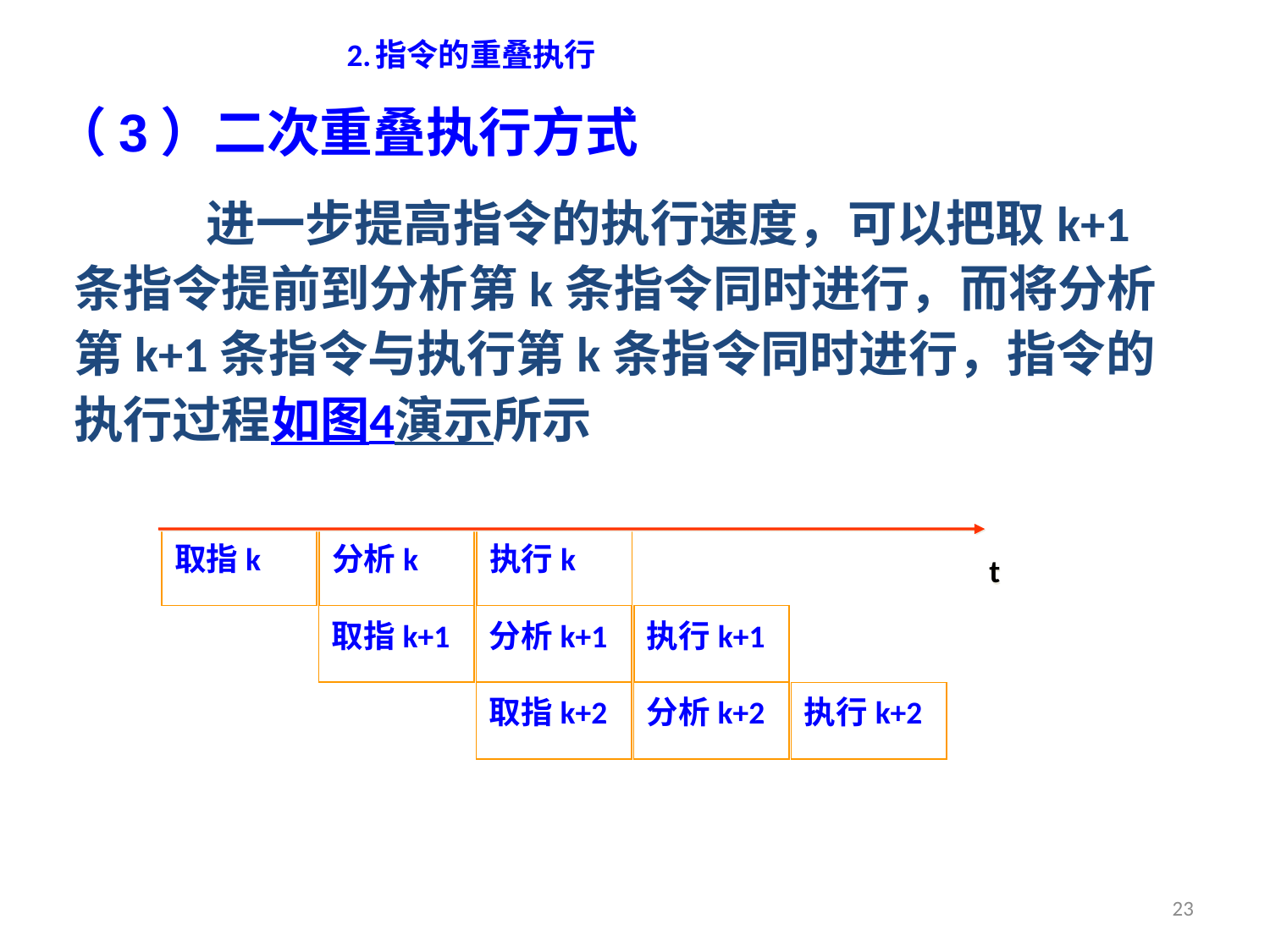

# 2.指令的重叠执行
（3）二次重叠执行方式
  为了进一步提高指令的执行速度，可以把取k+1条指令提前到分析第k条指令同时进行，而将分析第k+1条指令与执行第k条指令同时进行，指令的执行过程如图4演示所示

取指k
分析k
执行k
t
取指k+1
分析k+1
执行k+1
取指k+2
分析k+2
执行k+2
23